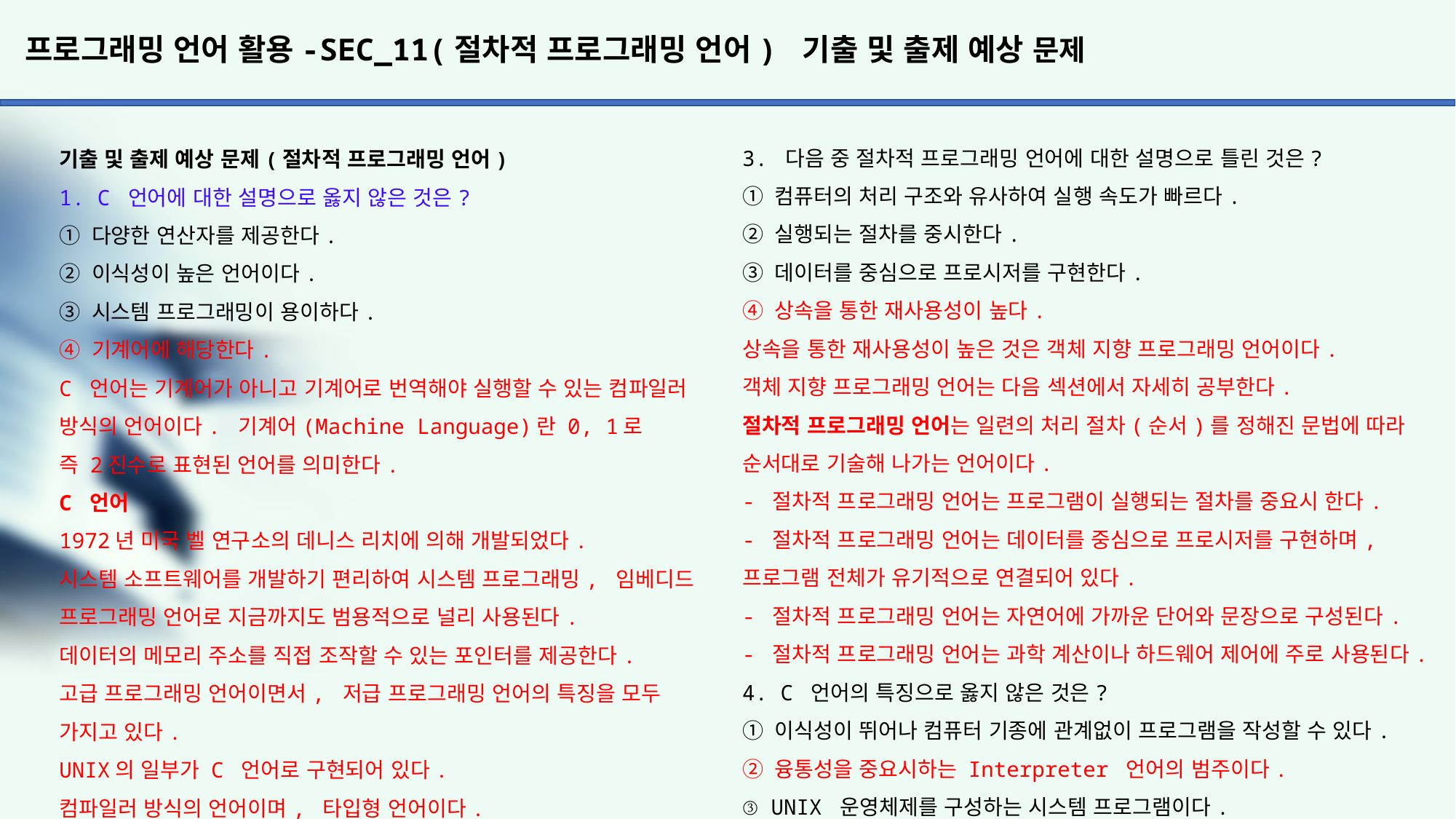

# 프로그래밍 언어 활용-SEC_11(절차적 프로그래밍 언어) 기출 및 출제 예상 문제
3. 다음 중 절차적 프로그래밍 언어에 대한 설명으로 틀린 것은?
① 컴퓨터의 처리 구조와 유사하여 실행 속도가 빠르다.
② 실행되는 절차를 중시한다.
③ 데이터를 중심으로 프로시저를 구현한다.
④ 상속을 통한 재사용성이 높다.
상속을 통한 재사용성이 높은 것은 객체 지향 프로그래밍 언어이다.
객체 지향 프로그래밍 언어는 다음 섹션에서 자세히 공부한다.
절차적 프로그래밍 언어는 일련의 처리 절차(순서)를 정해진 문법에 따라 순서대로 기술해 나가는 언어이다.
- 절차적 프로그래밍 언어는 프로그램이 실행되는 절차를 중요시 한다.
- 절차적 프로그래밍 언어는 데이터를 중심으로 프로시저를 구현하며, 프로그램 전체가 유기적으로 연결되어 있다.
- 절차적 프로그래밍 언어는 자연어에 가까운 단어와 문장으로 구성된다.
- 절차적 프로그래밍 언어는 과학 계산이나 하드웨어 제어에 주로 사용된다.
4. C 언어의 특징으로 옳지 않은 것은?
① 이식성이 뛰어나 컴퓨터 기종에 관계없이 프로그램을 작성할 수 있다.
② 융통성을 중요시하는 Interpreter 언어의 범주이다.
③ UNIX 운영체제를 구성하는 시스템 프로그램이다.
④ 포인터에 의한 번지 연산 등 다양한 연산 기능을 가진다.
C 언어는 컴파일 과정을 거쳐야 실행할 수 있는 컴파일러 언어이다.
기출 및 출제 예상 문제(절차적 프로그래밍 언어)
1. C 언어에 대한 설명으로 옳지 않은 것은?
① 다양한 연산자를 제공한다.
② 이식성이 높은 언어이다.
③ 시스템 프로그래밍이 용이하다.
④ 기계어에 해당한다.
C 언어는 기계어가 아니고 기계어로 번역해야 실행할 수 있는 컴파일러 방식의 언어이다. 기계어(Machine Language)란 0, 1로
즉 2진수로 표현된 언어를 의미한다.
C 언어
1972년 미국 벨 연구소의 데니스 리치에 의해 개발되었다.
시스템 소프트웨어를 개발하기 편리하여 시스템 프로그래밍, 임베디드 프로그래밍 언어로 지금까지도 범용적으로 널리 사용된다.
데이터의 메모리 주소를 직접 조작할 수 있는 포인터를 제공한다.
고급 프로그래밍 언어이면서, 저급 프로그래밍 언어의 특징을 모두 가지고 있다.
UNIX의 일부가 C 언어로 구현되어 있다.
컴파일러 방식의 언어이며, 타입형 언어이다.
이식성이 좋아서 컴퓨터 기종에 관계없이 프로그램을 작성을 얼마든지 할 수 있다.
2. 시스템 프로그래밍에 가장 적합한 언어는?
① C 언어			② COBOL
③ Fortran			④ Pascal
‘시스템 프로그래밍에 사용된다’ 라고 하면 무조건 C 언어를 기억하도록 하자.
Pascal은 프로그래밍 언어의 한 종류로서, 컴파일러 규모가 크고 다양해서 복잡한 프로그램 처리에는 용이하지만, 배우기가 어렵고 구조가 복잡했던 알골이라는 언어와는 다르게 쉽고 효율적으로 프로그램을 작성할 수 있도록 간결성과 신뢰성을 중점을 두어 개발된 언어이다. 풍부한 데이터 구조, 구조화 프로그래밍에 적합한 제어구조를 가졌으며, 주로 과학계산용, 중소형 컴퓨터에서 사용된다. 데이터 형식에는 스칼라 데이터 형식, 구조 데이터 형식, 포인터 데이터 형식 등이 있다. Pascal은 C 언어와
유사한 점이 있지만, 코드가 간결하게 하고 버그를 더 쉽게 잡아내기 위한 목적으로 몇 가지 기능을 제한함으로써 C 언어보다
활용도가 떨어지는 언어가 되므로 현재는 사용이 거의 안되고 있다.